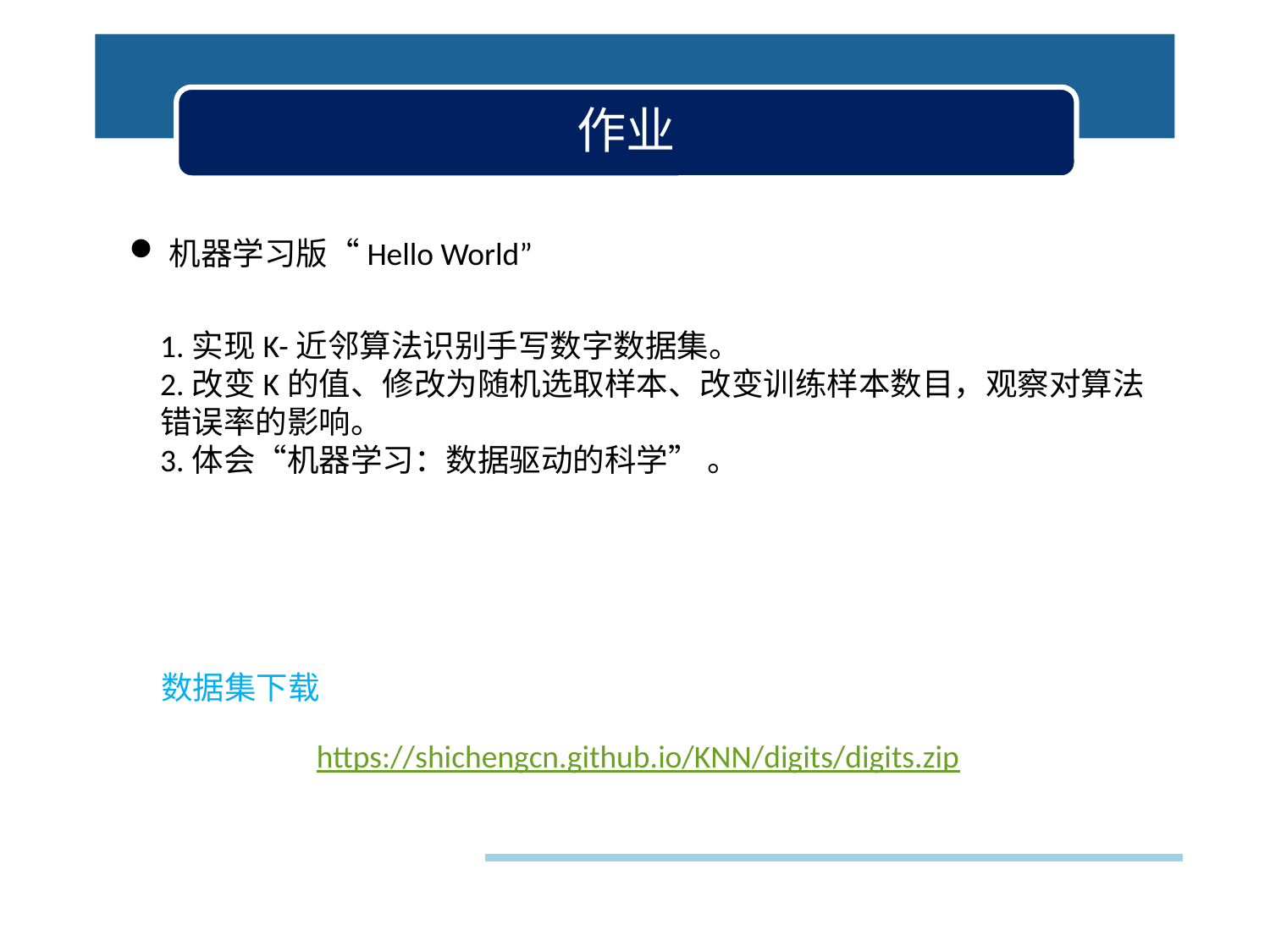

# 作业
机器学习版“Hello World”
1.实现K-近邻算法识别手写数字数据集。
2.改变K的值、修改为随机选取样本、改变训练样本数目，观察对算法错误率的影响。
3.体会“机器学习：数据驱动的科学” 。
数据集下载
https://shichengcn.github.io/KNN/digits/digits.zip